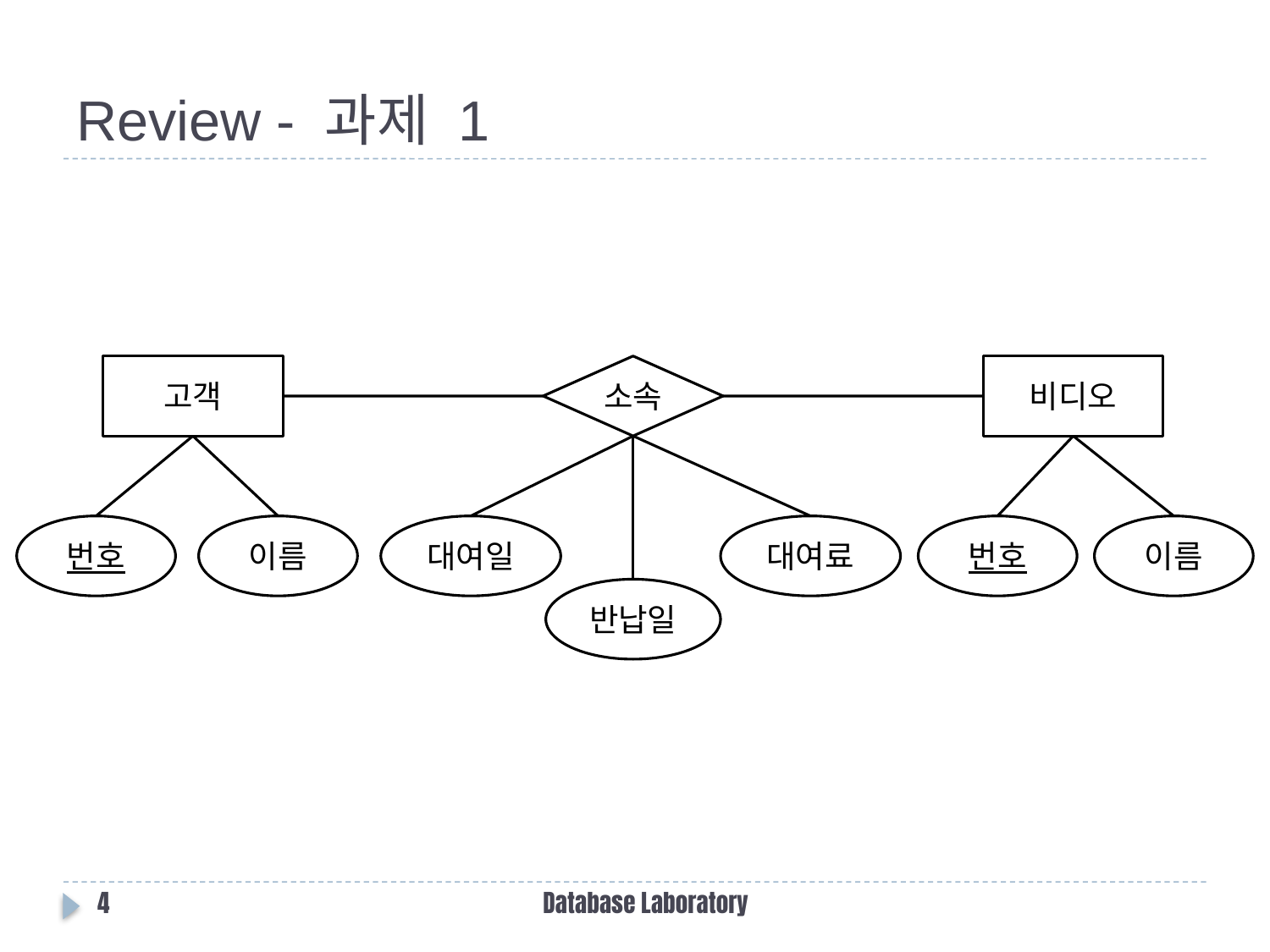

# Review - 과제 1
고객
소속
비디오
번호
이름
대여일
대여료
번호
이름
반납일
4
Database Laboratory